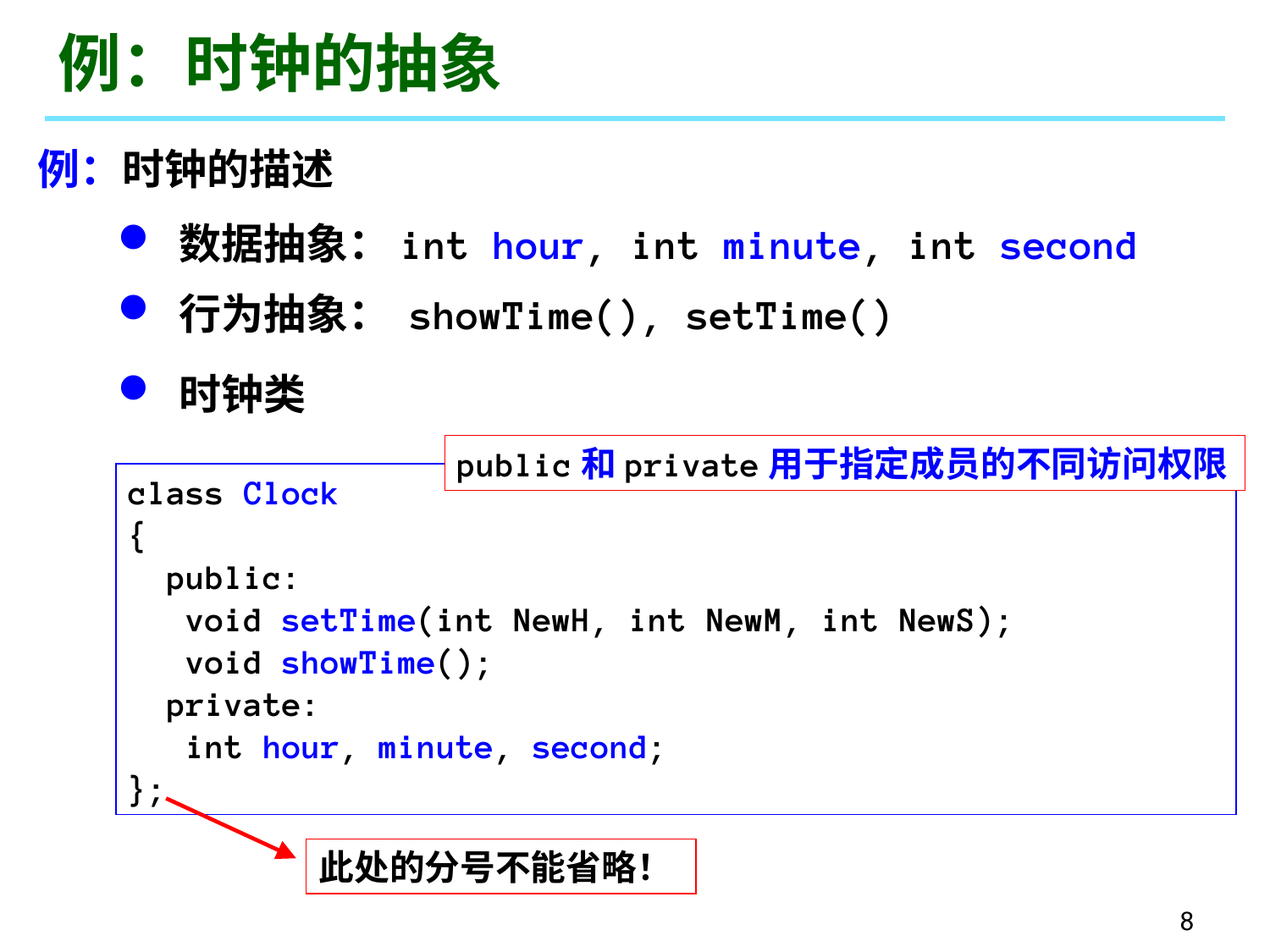

# 例：时钟的抽象
例：时钟的描述
 数据抽象：int hour, int minute, int second
 行为抽象： showTime(), setTime()
 时钟类
public和private用于指定成员的不同访问权限
class Clock
{
  public:
   void setTime(int NewH, int NewM, int NewS);
   void showTime();
  private:
   int hour, minute, second;
};

此处的分号不能省略！
8